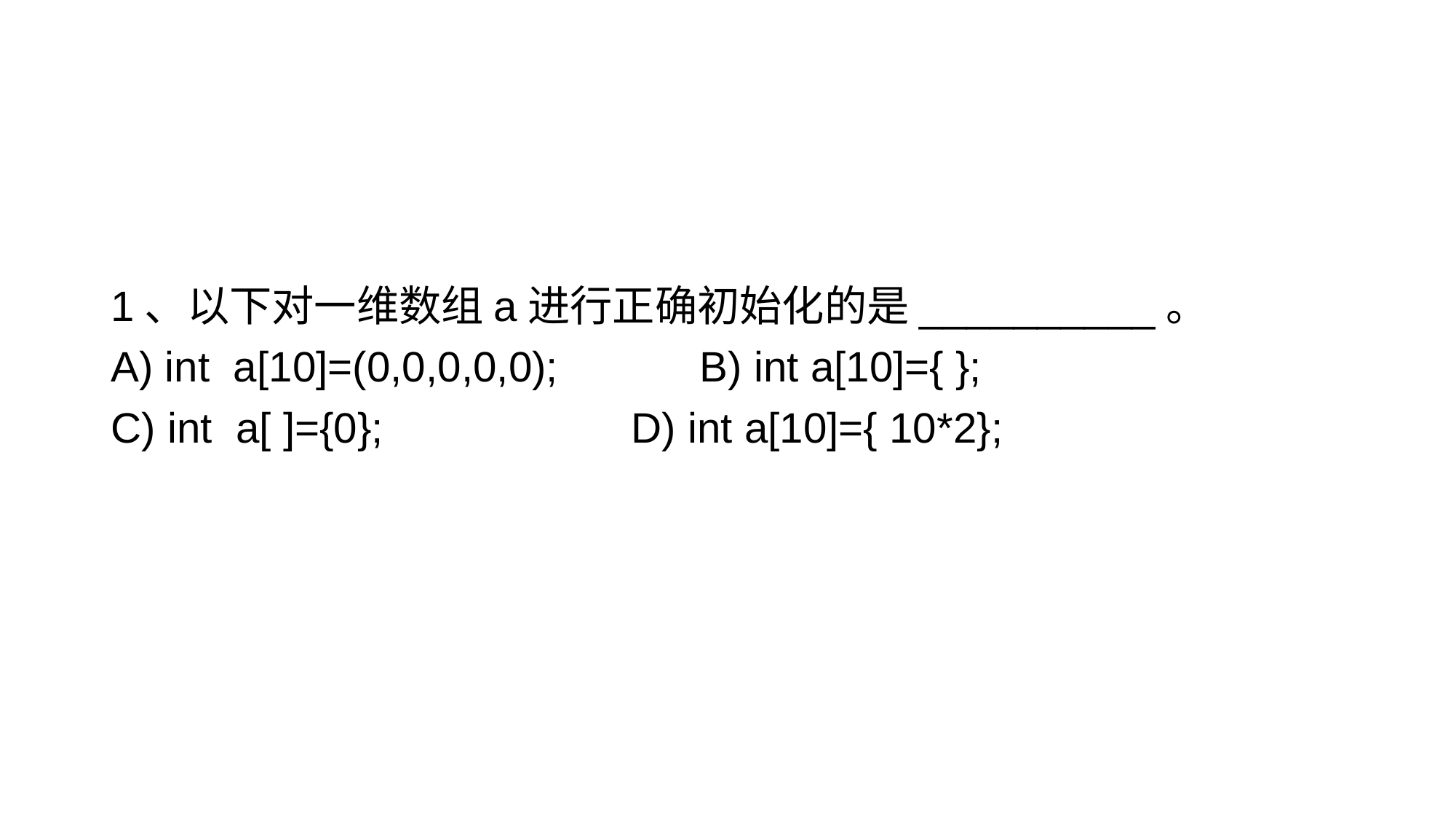

#

1、以下对一维数组a进行正确初始化的是__________。
A) int  a[10]=(0,0,0,0,0);            B) int a[10]={ };
C) int  a[ ]={0};                     D) int a[10]={ 10*2};